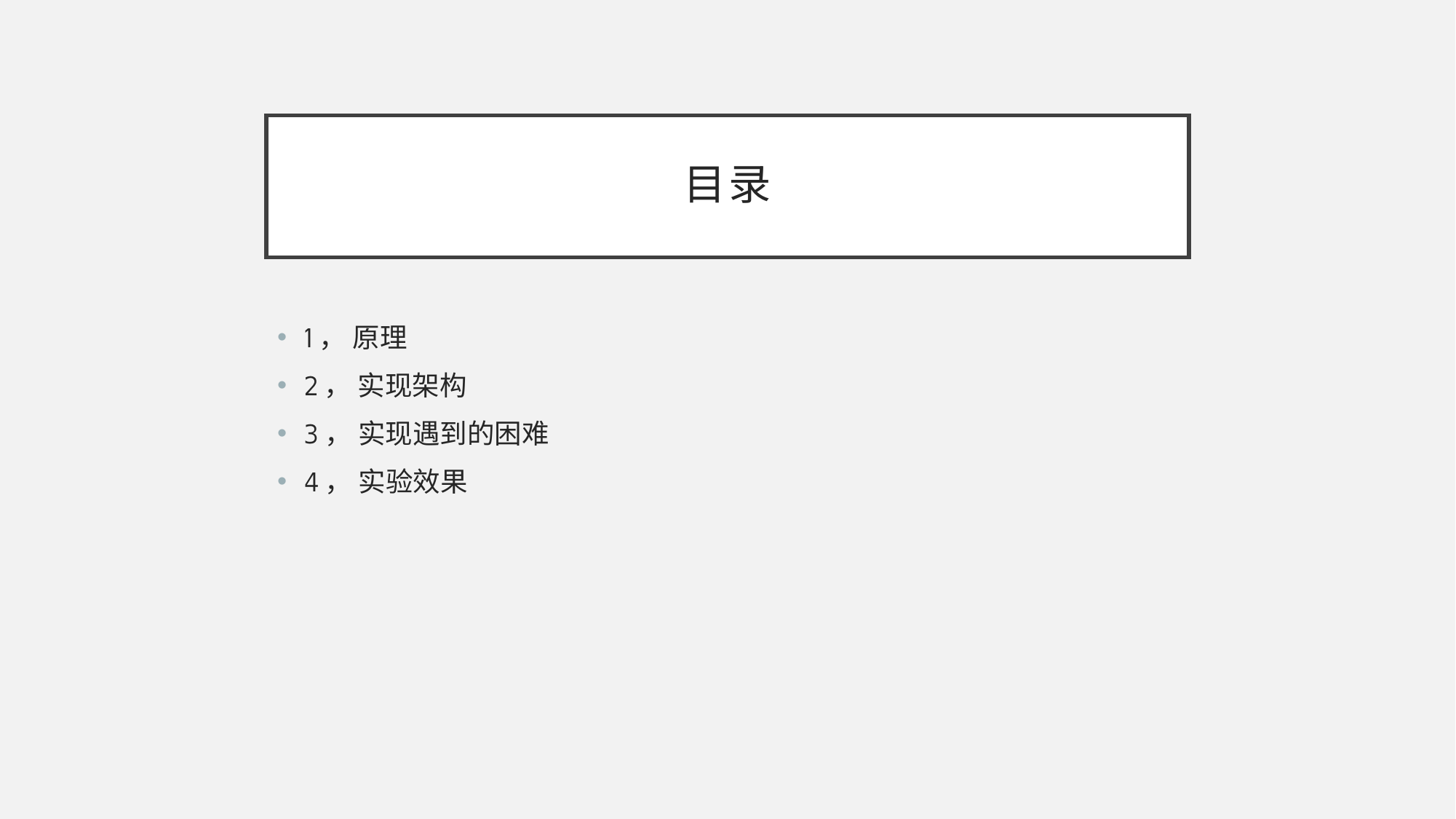

# 目录
1， 原理
2， 实现架构
3， 实现遇到的困难
4， 实验效果